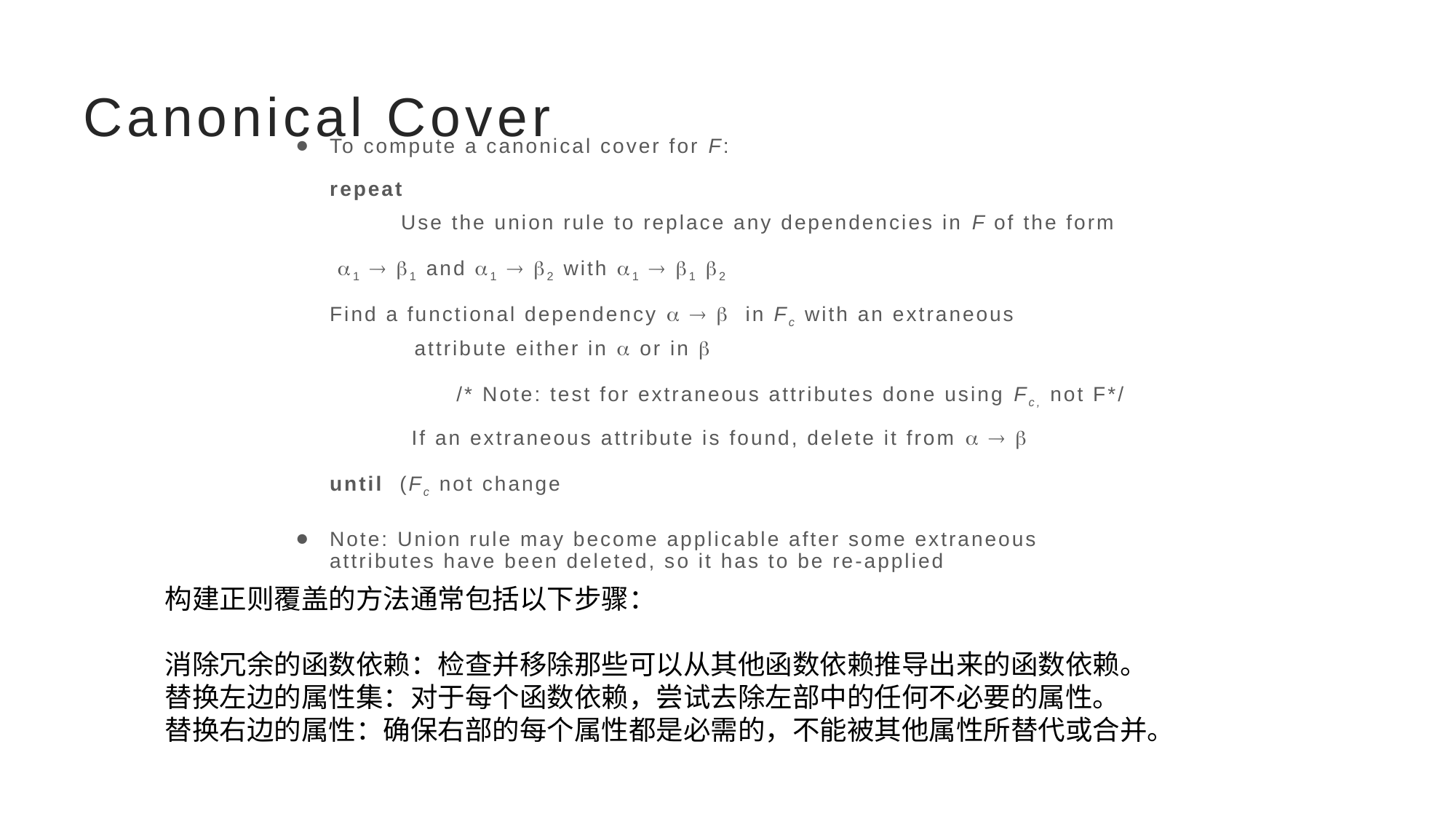

# Canonical Cover
To compute a canonical cover for F:
repeat
	         Use the union rule to replace any dependencies in F of the form
		 α1 → β1 and α1 → β2 with α1 → β1 β2
	Find a functional dependency α → β  in Fc with an extraneous
               attribute either in α or in β
                /* Note: test for extraneous attributes done using Fc, not F*/
 	If an extraneous attribute is found, delete it from α → β
until  (Fc not change

Note: Union rule may become applicable after some extraneous attributes have been deleted, so it has to be re-applied

构建正则覆盖的方法通常包括以下步骤：

消除冗余的函数依赖：检查并移除那些可以从其他函数依赖推导出来的函数依赖。
替换左边的属性集：对于每个函数依赖，尝试去除左部中的任何不必要的属性。
替换右边的属性：确保右部的每个属性都是必需的，不能被其他属性所替代或合并。